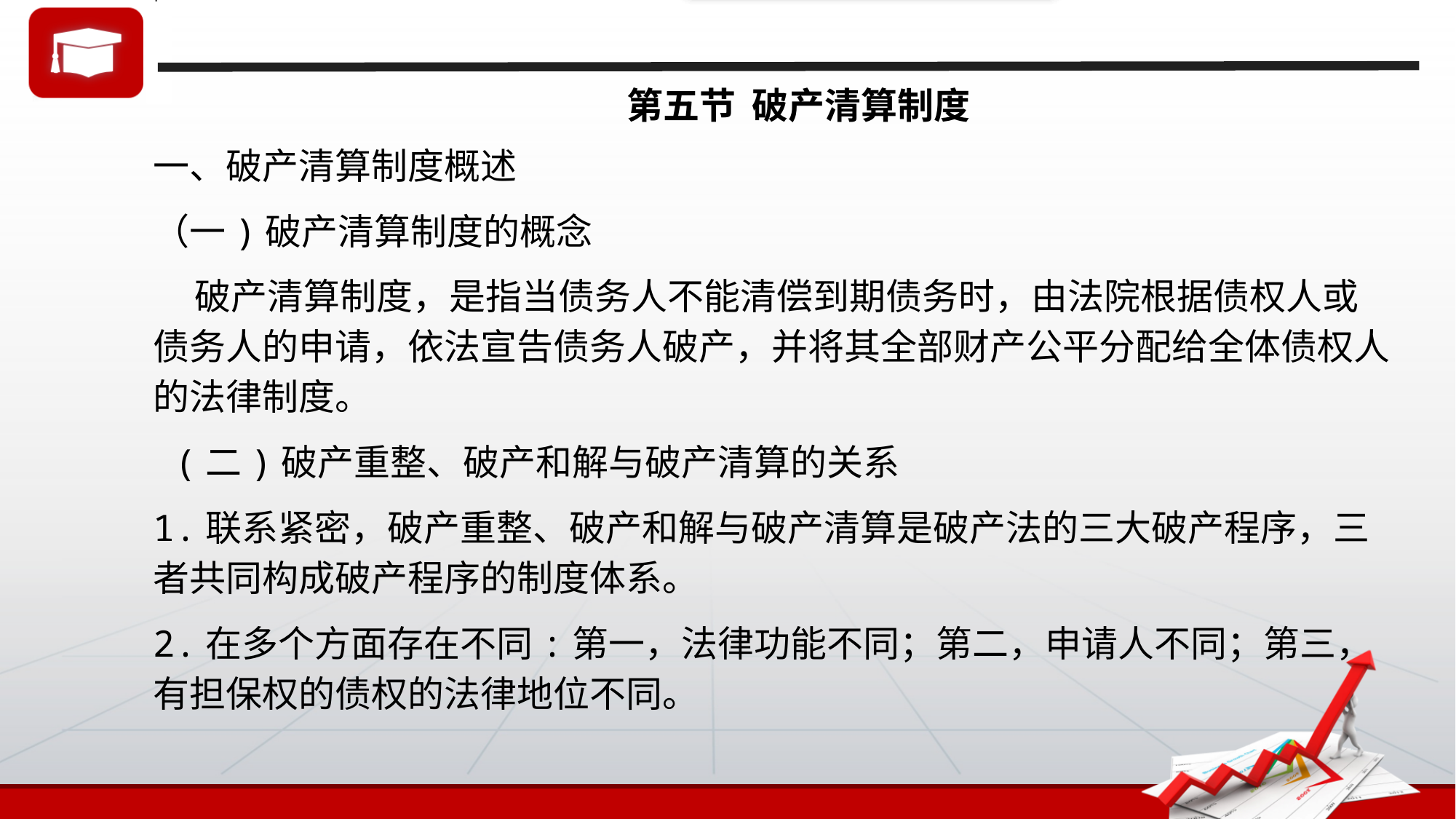

# 第五节  破产清算制度
一、破产清算制度概述
（一)破产清算制度的概念
    破产清算制度，是指当债务人不能清偿到期债务时，由法院根据债权人或债务人的申请，依法宣告债务人破产，并将其全部财产公平分配给全体债权人的法律制度。
 (二)破产重整、破产和解与破产清算的关系
1.联系紧密，破产重整、破产和解与破产清算是破产法的三大破产程序，三者共同构成破产程序的制度体系。
2.在多个方面存在不同:第一，法律功能不同；第二，申请人不同；第三，有担保权的债权的法律地位不同。